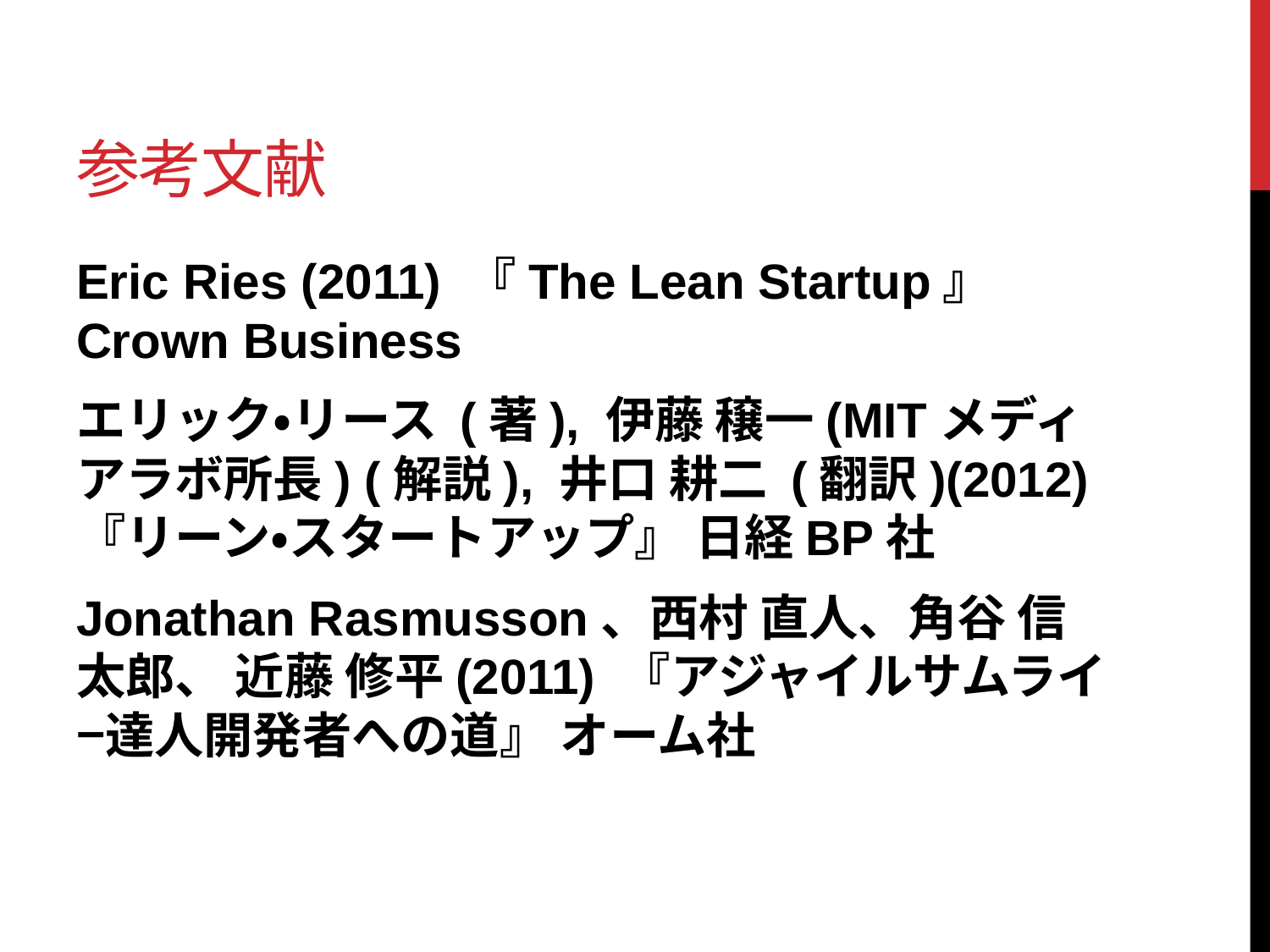

# 参考文献
Eric Ries (2011) 『The Lean Startup』 Crown Business
エリック・リース (著), 伊藤 穣一(MITメディアラボ所長) (解説), 井口 耕二 (翻訳)(2012)『リーン・スタートアップ』 日経BP社
Jonathan Rasmusson、西村 直人、角谷 信太郎、 近藤 修平(2011) 『アジャイルサムライ−達人開発者への道』 オーム社